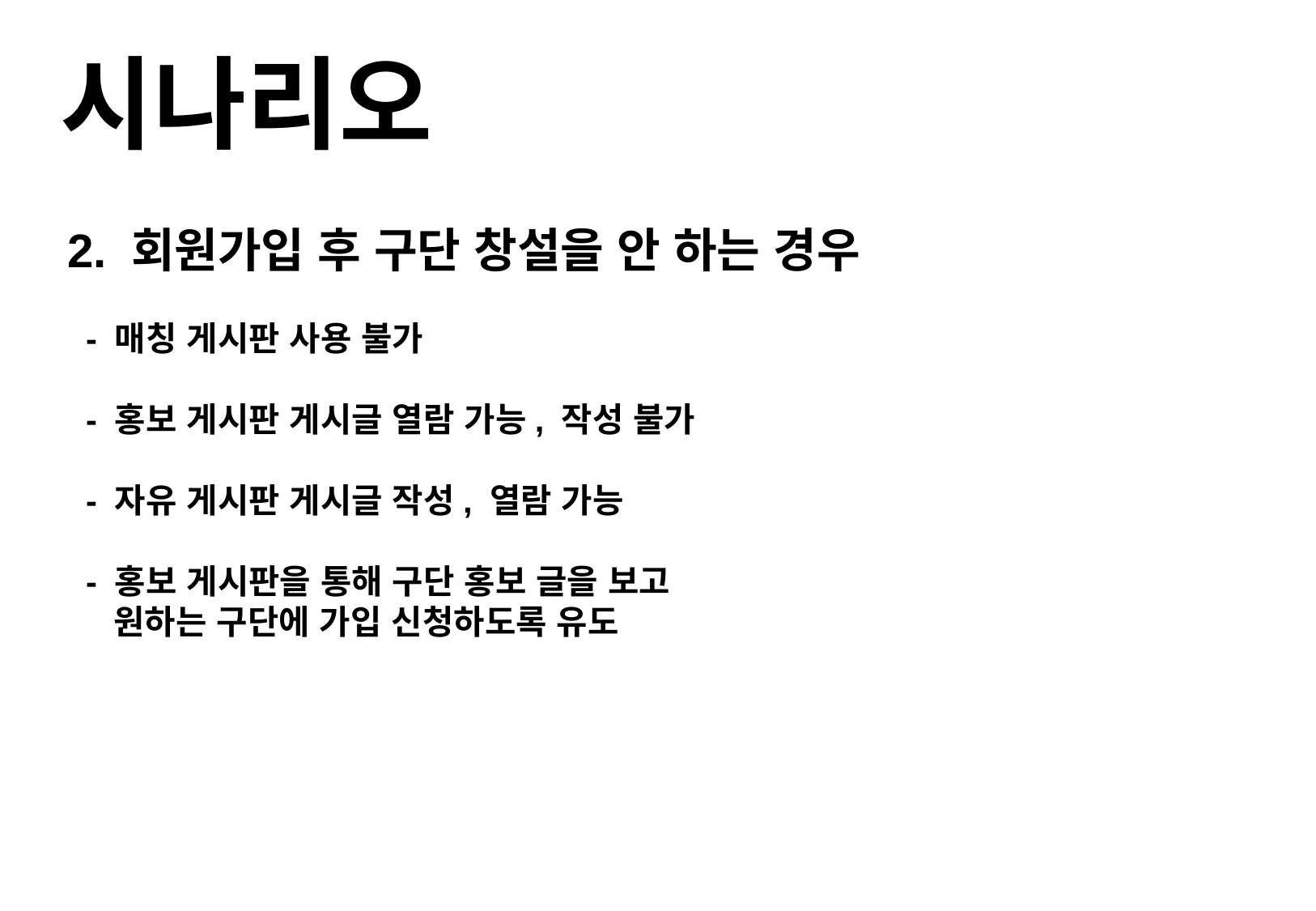

시나리오
2. 회원가입 후 구단 창설을 안 하는 경우

  - 매칭 게시판 사용 불가

  - 홍보 게시판 게시글 열람 가능, 작성 불가

  - 자유 게시판 게시글 작성, 열람 가능

  - 홍보 게시판을 통해 구단 홍보 글을 보고
    원하는 구단에 가입 신청하도록 유도